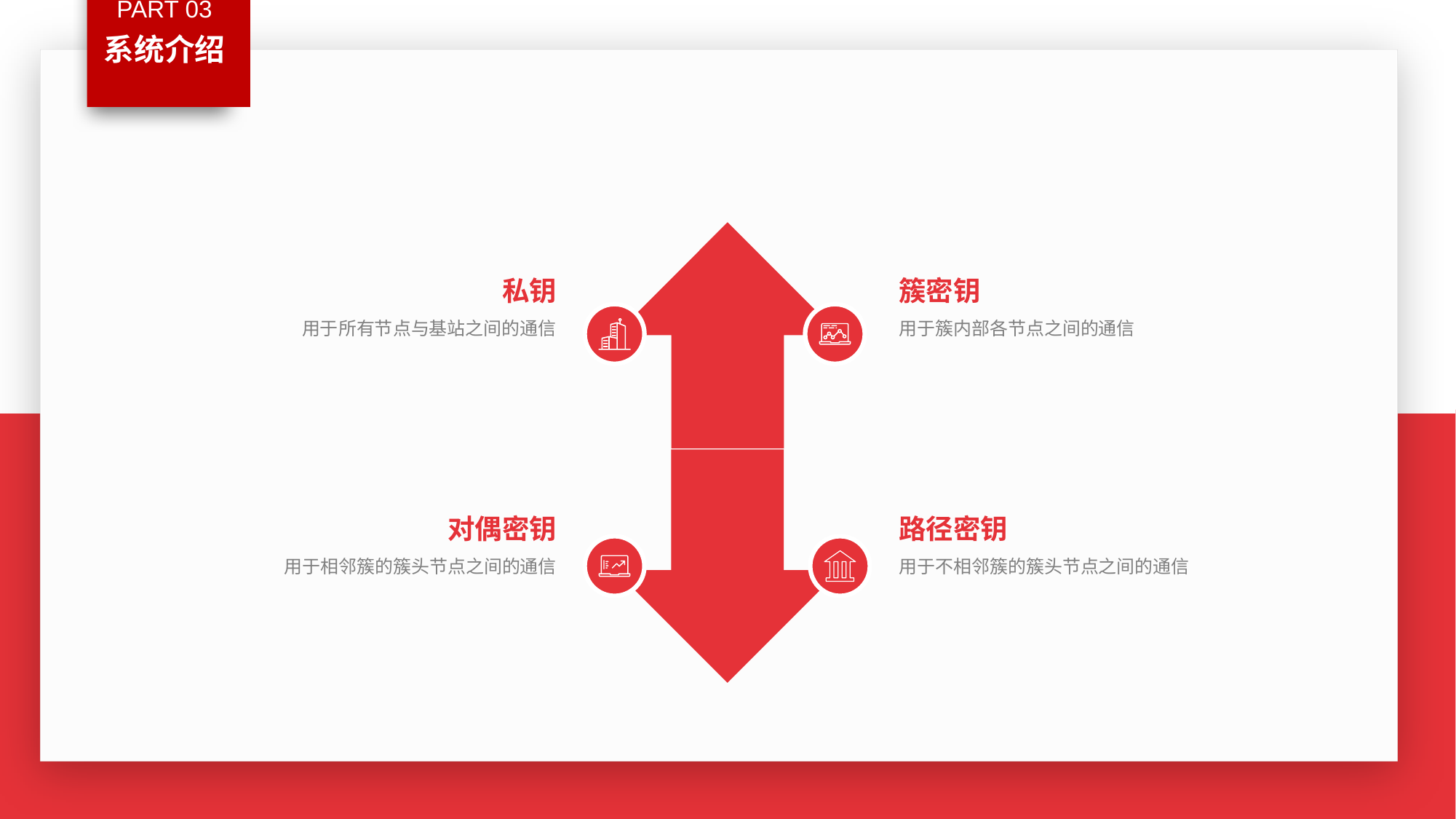

PART 03
系统介绍

私钥
用于所有节点与基站之间的通信
簇密钥
用于簇内部各节点之间的通信
对偶密钥
用于相邻簇的簇头节点之间的通信
路径密钥
用于不相邻簇的簇头节点之间的通信